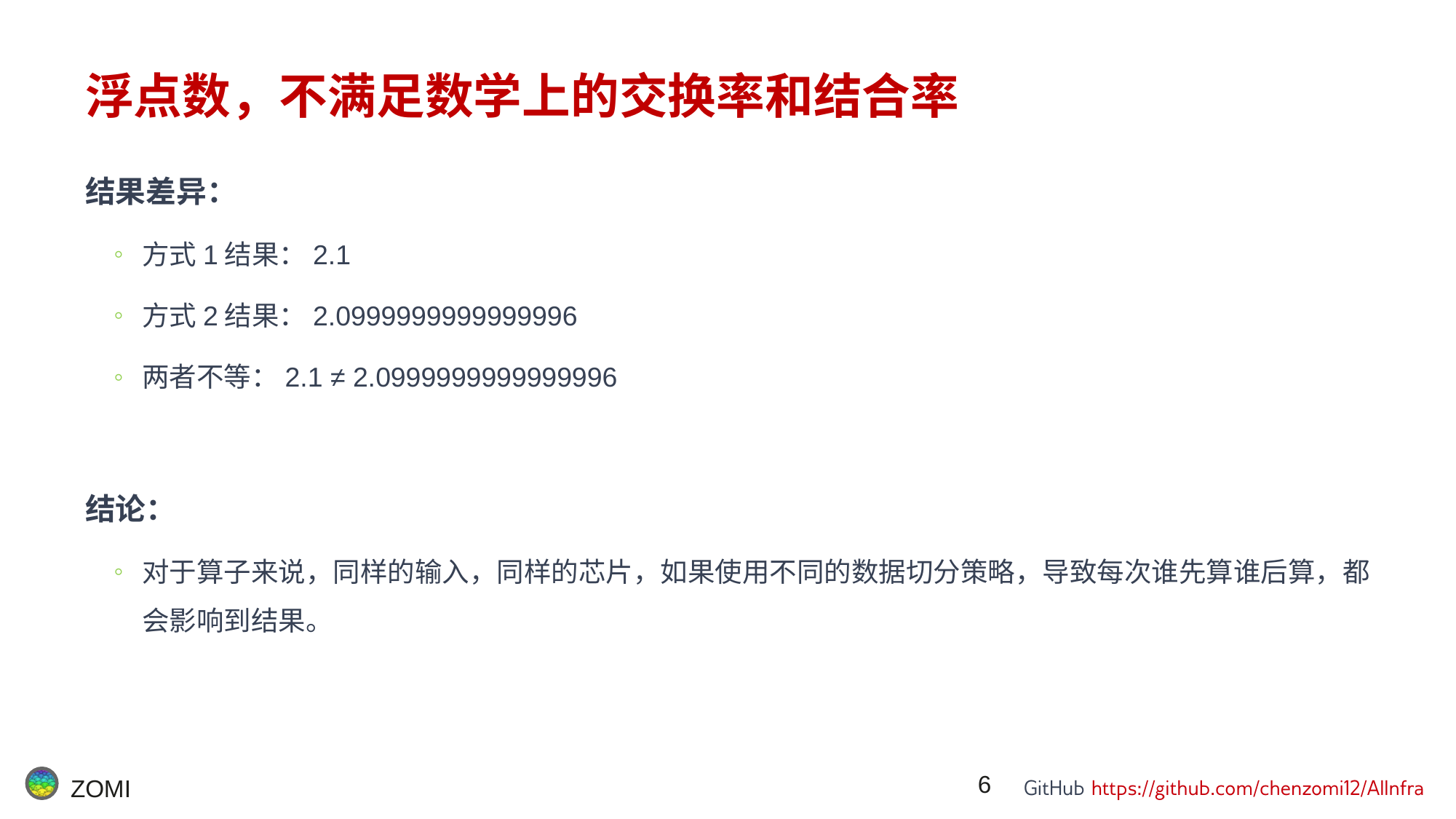

# 浮点数，不满足数学上的交换率和结合率
结果差异：
方式1结果：2.1
方式2结果：2.0999999999999996
两者不等：2.1 ≠ 2.0999999999999996

结论：
对于算子来说，同样的输入，同样的芯片，如果使用不同的数据切分策略，导致每次谁先算谁后算，都会影响到结果。